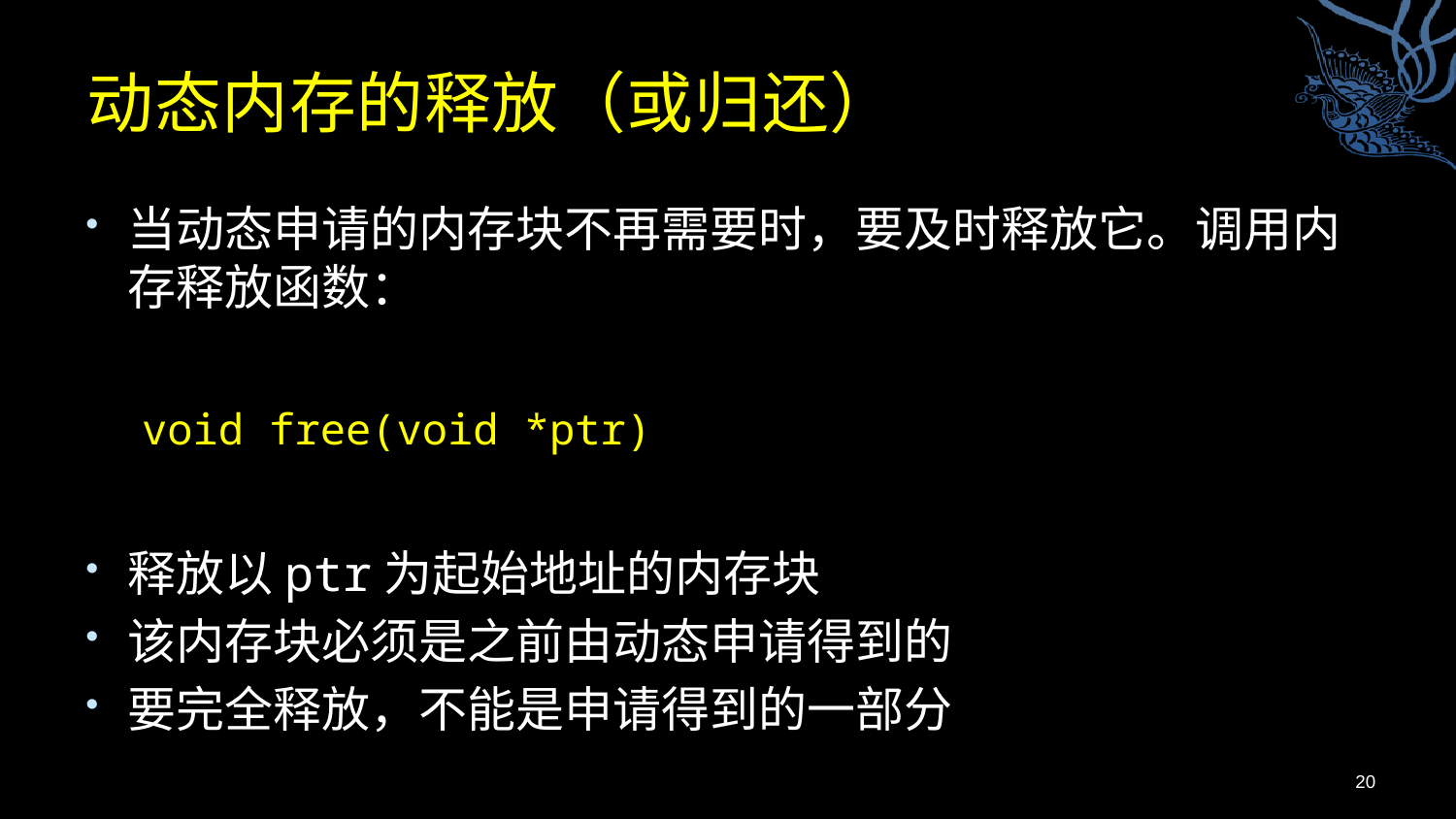

# 动态内存的释放（或归还）
当动态申请的内存块不再需要时，要及时释放它。调用内存释放函数：

void free(void *ptr)

释放以ptr为起始地址的内存块
该内存块必须是之前由动态申请得到的
要完全释放，不能是申请得到的一部分
20